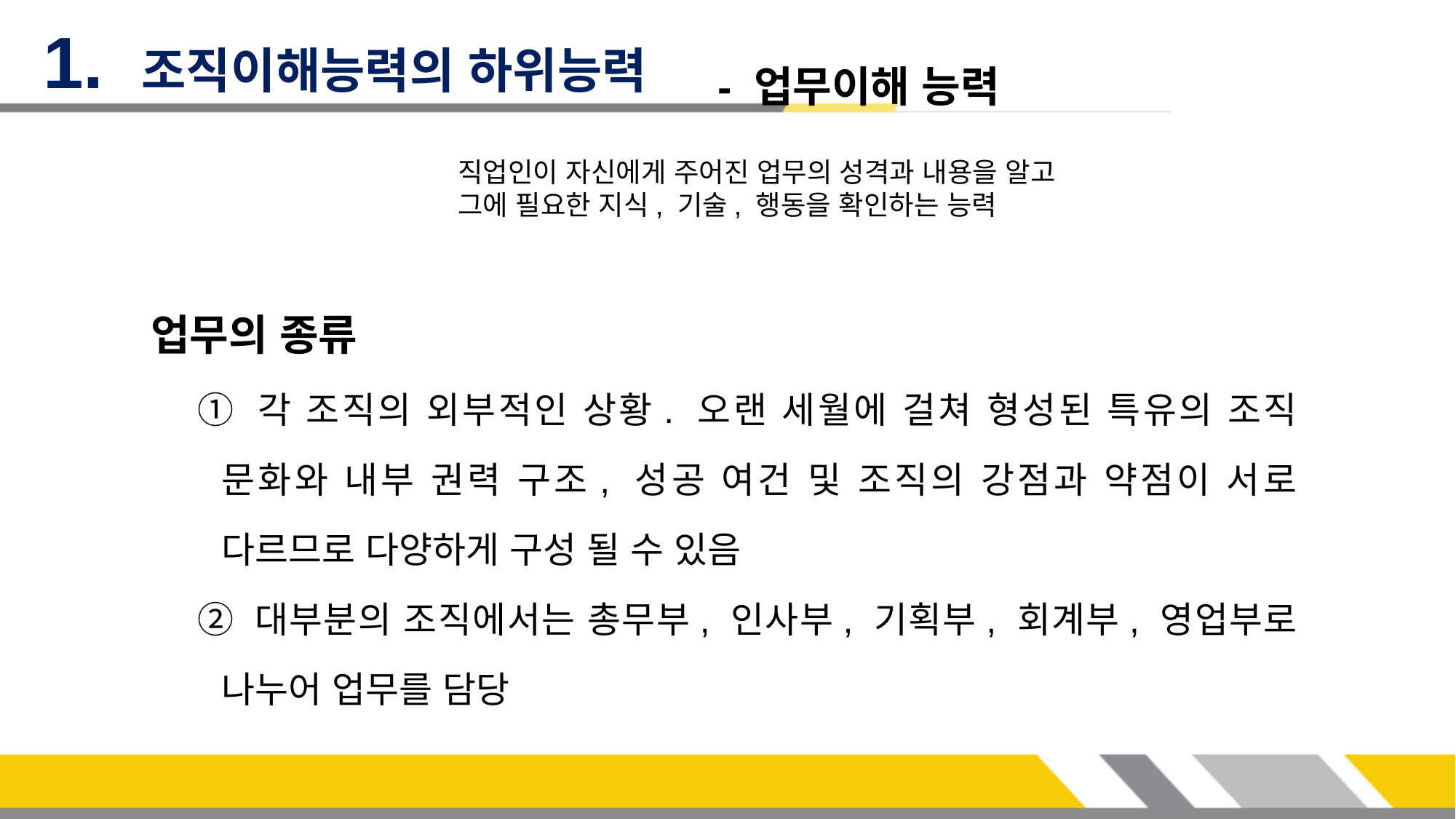

1. 조직이해능력의 하위능력
- 업무이해 능력
직업인이 자신에게 주어진 업무의 성격과 내용을 알고
그에 필요한 지식, 기술, 행동을 확인하는 능력
업무의 종류
① 각 조직의 외부적인 상황. 오랜 세월에 걸쳐 형성된 특유의 조직 문화와 내부 권력 구조, 성공 여건 및 조직의 강점과 약점이 서로 다르므로 다양하게 구성 될 수 있음
② 대부분의 조직에서는 총무부, 인사부, 기획부, 회계부, 영업부로 나누어 업무를 담당